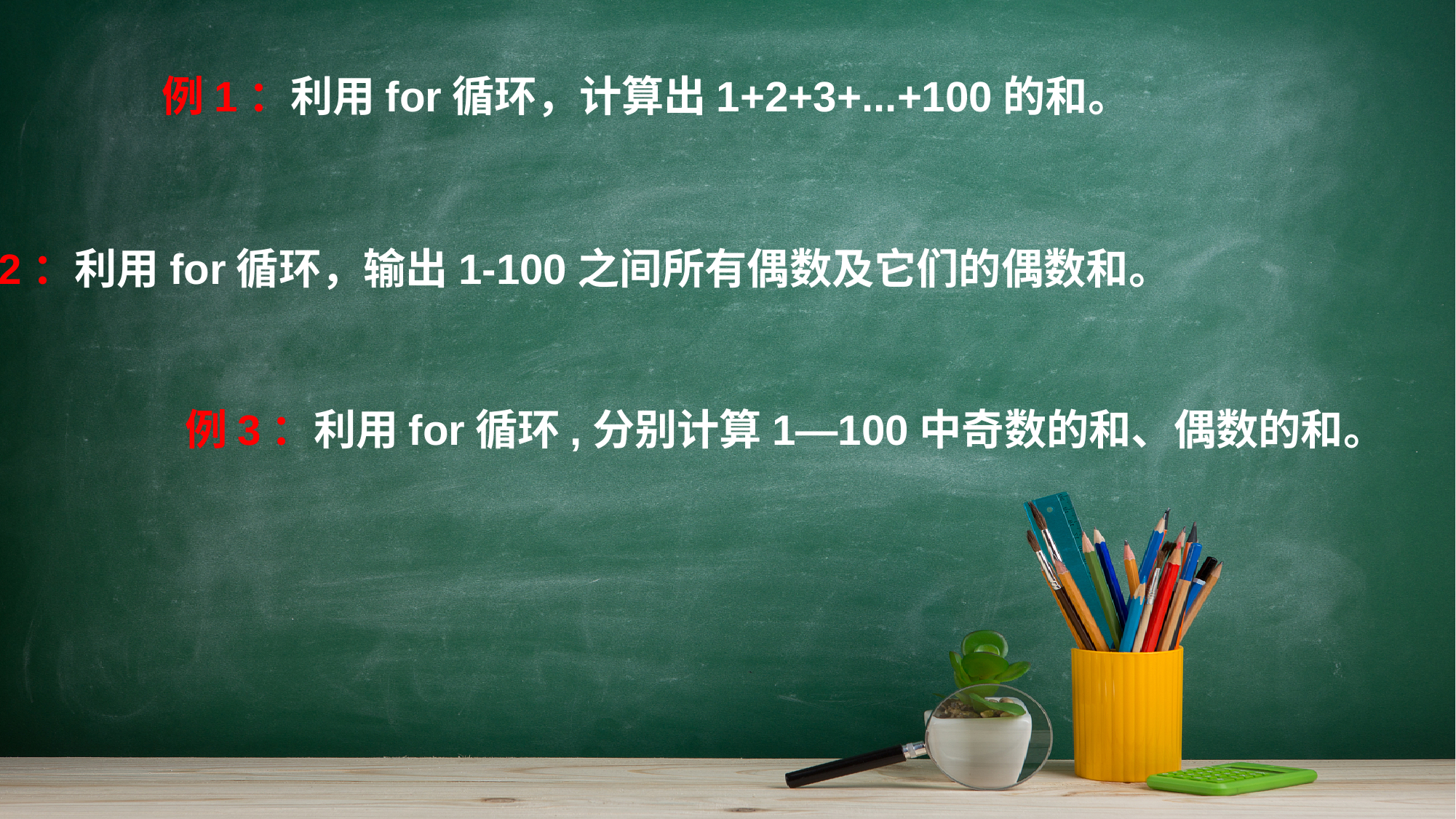

例1：利用for循环，计算出1+2+3+...+100的和。
例2：利用for循环，输出1-100之间所有偶数及它们的偶数和。
例3：利用for循环,分别计算1—100中奇数的和、偶数的和。